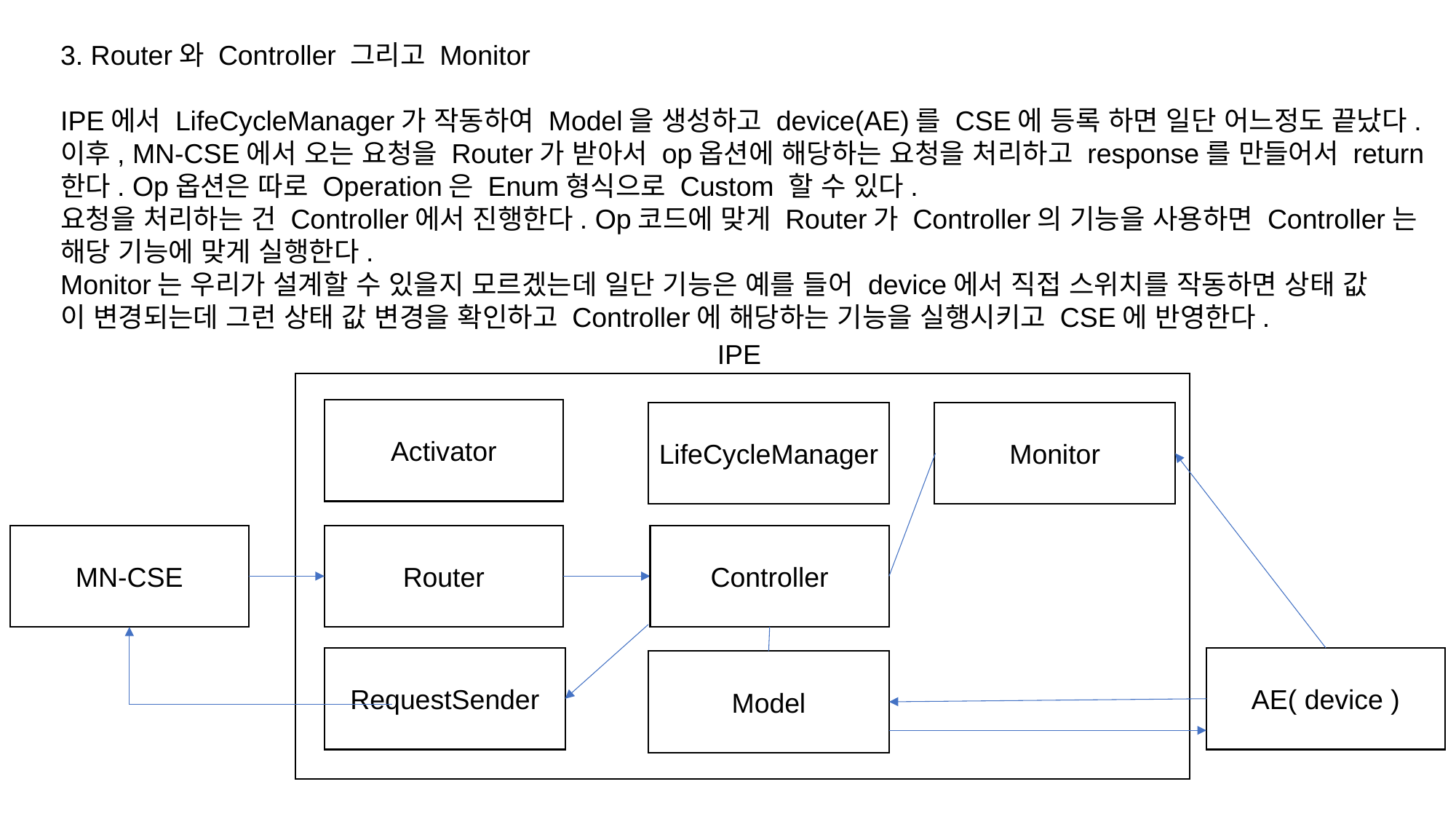

3. Router와 Controller 그리고 Monitor

IPE에서 LifeCycleManager가 작동하여 Model을 생성하고 device(AE)를 CSE에 등록 하면 일단 어느정도 끝났다.
이후, MN-CSE에서 오는 요청을 Router가 받아서 op옵션에 해당하는 요청을 처리하고 response를 만들어서 return
한다. Op옵션은 따로 Operation은 Enum형식으로 Custom 할 수 있다.
요청을 처리하는 건 Controller에서 진행한다. Op코드에 맞게 Router가 Controller의 기능을 사용하면 Controller는
해당 기능에 맞게 실행한다.
Monitor는 우리가 설계할 수 있을지 모르겠는데 일단 기능은 예를 들어 device에서 직접 스위치를 작동하면 상태 값
이 변경되는데 그런 상태 값 변경을 확인하고 Controller에 해당하는 기능을 실행시키고 CSE에 반영한다.
IPE

Activator
LifeCycleManager
Monitor
MN-CSE
Controller
Router
AE( device )
RequestSender
Model